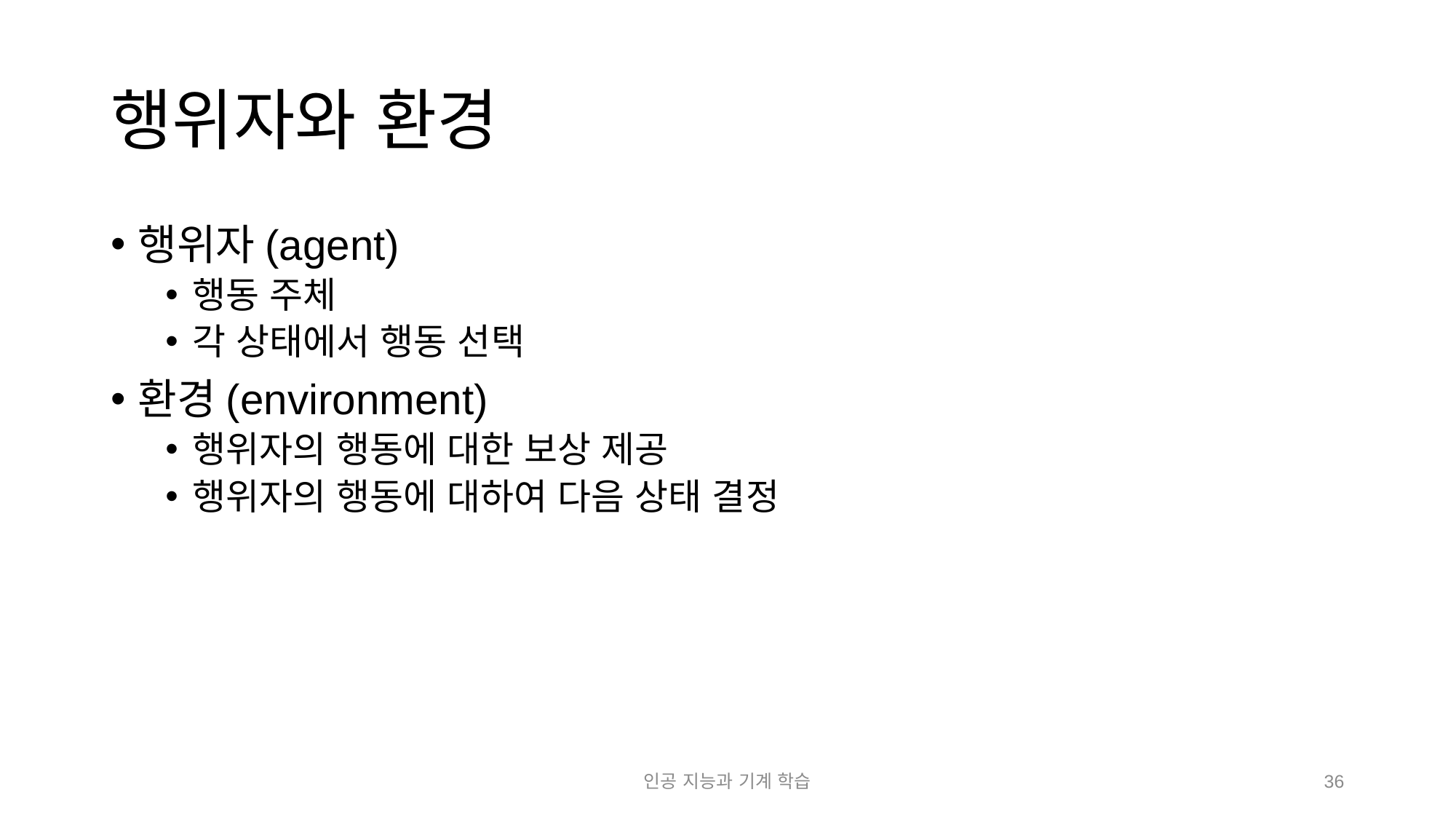

# 행위자와 환경
행위자(agent)
행동 주체
각 상태에서 행동 선택
환경(environment)
행위자의 행동에 대한 보상 제공
행위자의 행동에 대하여 다음 상태 결정
인공 지능과 기계 학습
36